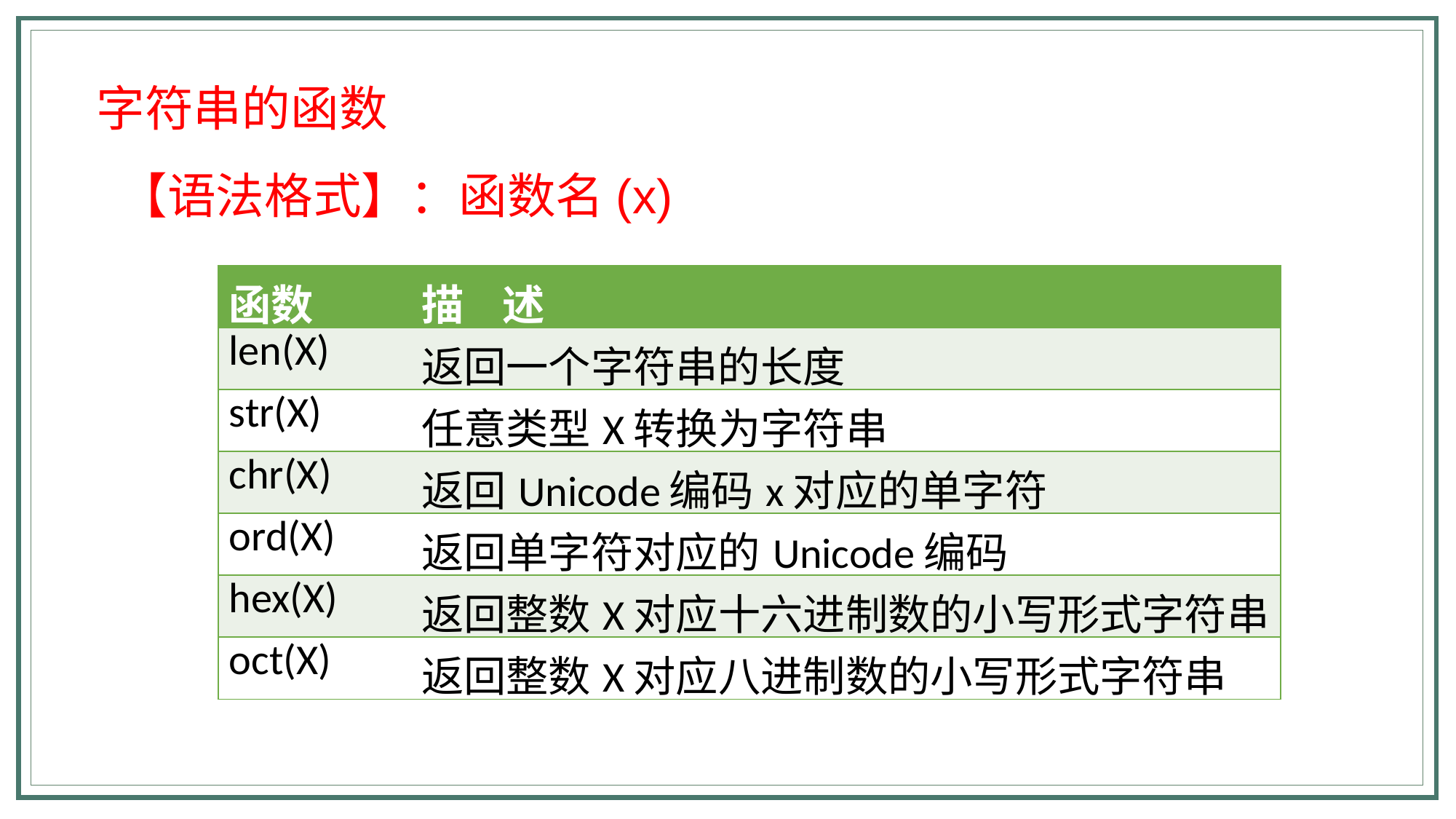

字符串的函数
 【语法格式】：函数名(x)
| 函数 | 描 述 |
| --- | --- |
| len(X) | 返回一个字符串的长度 |
| str(X) | 任意类型X转换为字符串 |
| chr(X) | 返回Unicode编码x对应的单字符 |
| ord(X) | 返回单字符对应的Unicode编码 |
| hex(X) | 返回整数X对应十六进制数的小写形式字符串 |
| oct(X) | 返回整数X对应八进制数的小写形式字符串 |